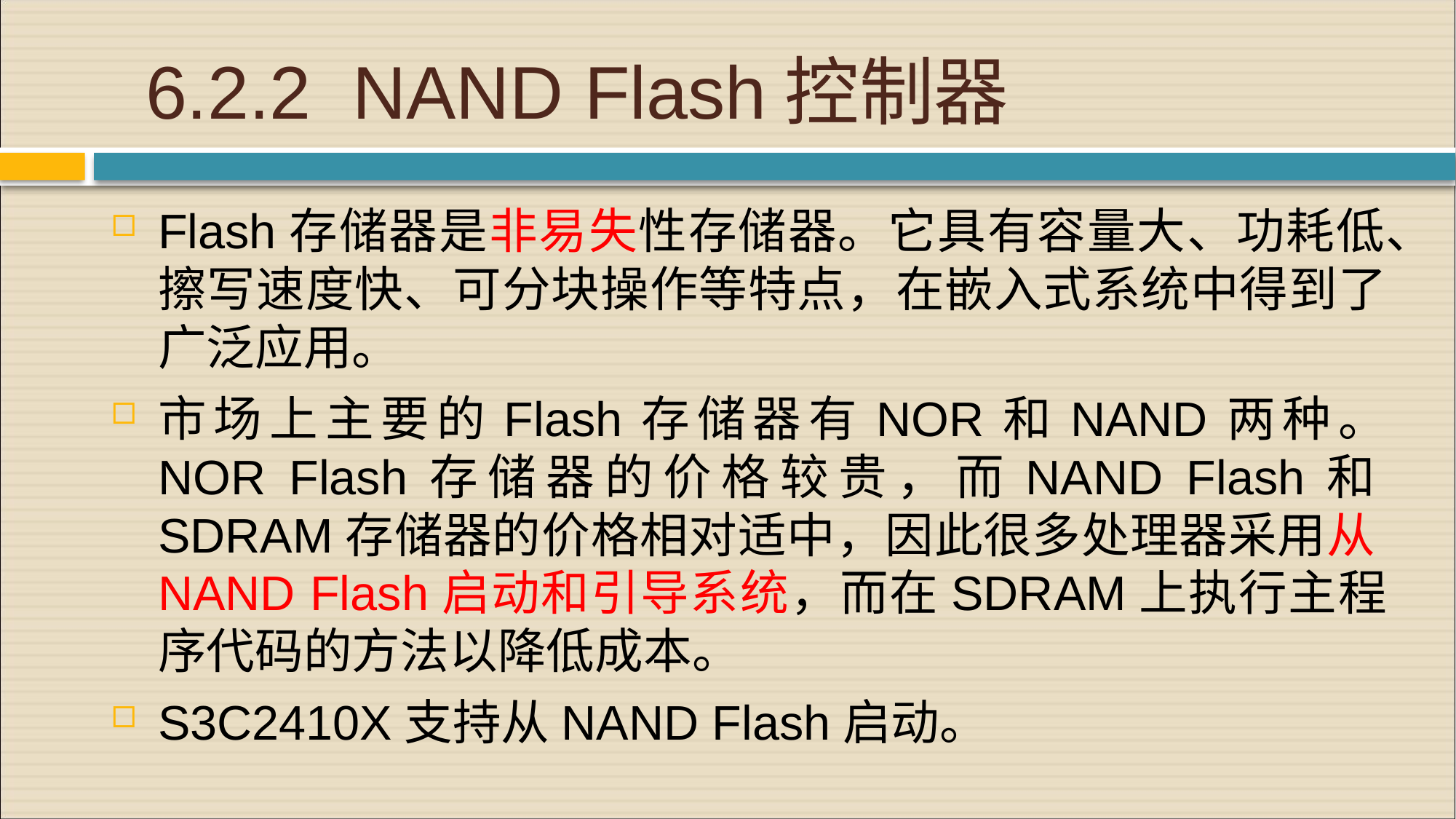

# 6.2.2  NAND Flash控制器
Flash存储器是非易失性存储器。它具有容量大、功耗低、擦写速度快、可分块操作等特点，在嵌入式系统中得到了广泛应用。
市场上主要的Flash存储器有NOR和NAND两种。 NOR Flash存储器的价格较贵，而NAND Flash和SDRAM存储器的价格相对适中，因此很多处理器采用从NAND Flash启动和引导系统，而在SDRAM上执行主程序代码的方法以降低成本。
S3C2410X支持从NAND Flash启动。